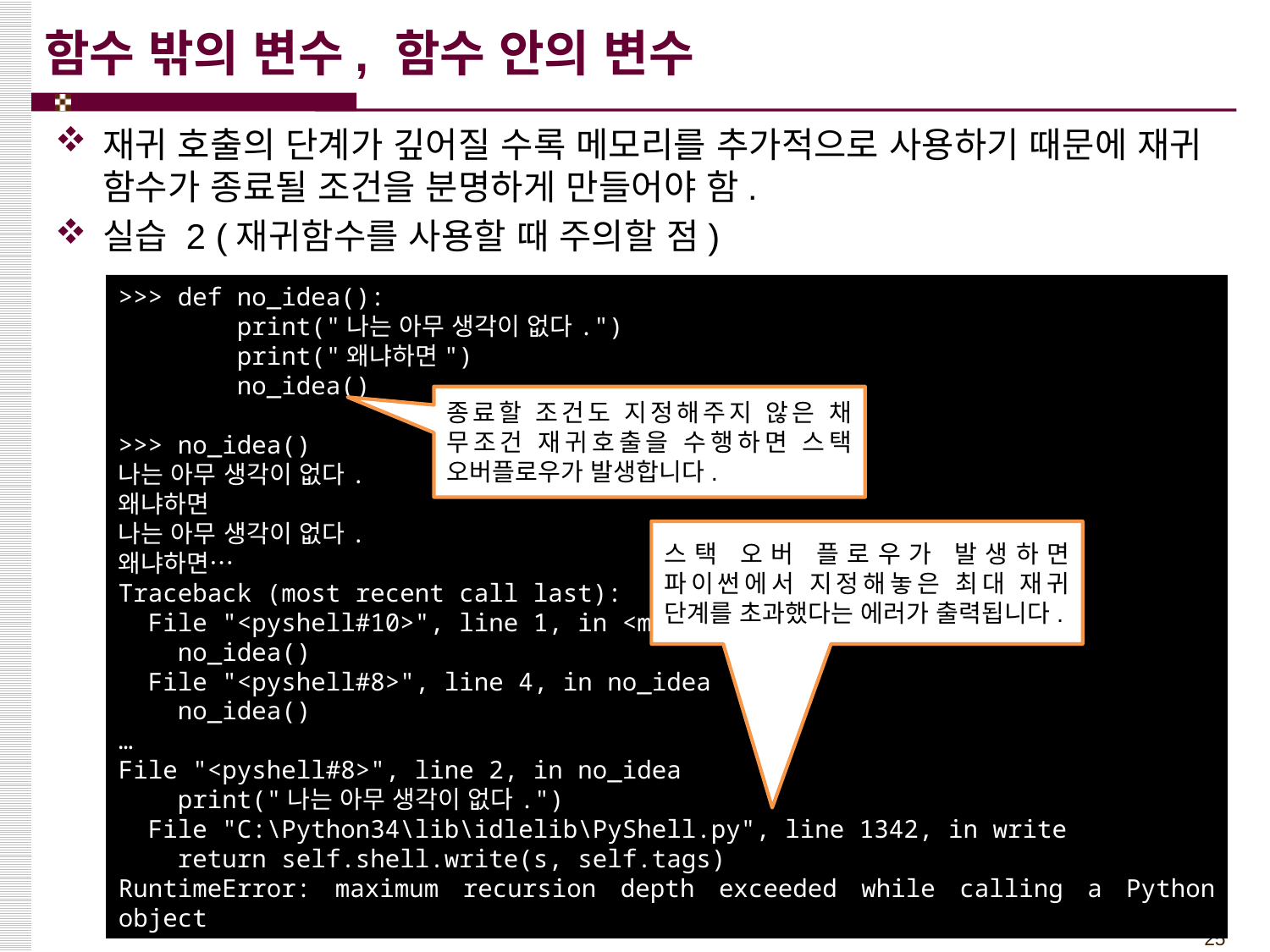

# 함수 밖의 변수, 함수 안의 변수
재귀 호출의 단계가 깊어질 수록 메모리를 추가적으로 사용하기 때문에 재귀 함수가 종료될 조건을 분명하게 만들어야 함.
실습 2 (재귀함수를 사용할 때 주의할 점)
>>> def no_idea():
        print("나는 아무 생각이 없다.")
        print("왜냐하면")
        no_idea()

>>> no_idea()
나는 아무 생각이 없다.
왜냐하면
나는 아무 생각이 없다.
왜냐하면…
Traceback (most recent call last):
  File "<pyshell#10>", line 1, in <module>
    no_idea()
  File "<pyshell#8>", line 4, in no_idea
    no_idea()
…
File "<pyshell#8>", line 2, in no_idea
    print("나는 아무 생각이 없다.")
  File "C:\Python34\lib\idlelib\PyShell.py", line 1342, in write
    return self.shell.write(s, self.tags)
RuntimeError: maximum recursion depth exceeded while calling a Python object
종료할 조건도 지정해주지 않은 채 무조건 재귀호출을 수행하면 스택 오버플로우가 발생합니다.
스택 오버 플로우가 발생하면 파이썬에서 지정해놓은 최대 재귀 단계를 초과했다는 에러가 출력됩니다.